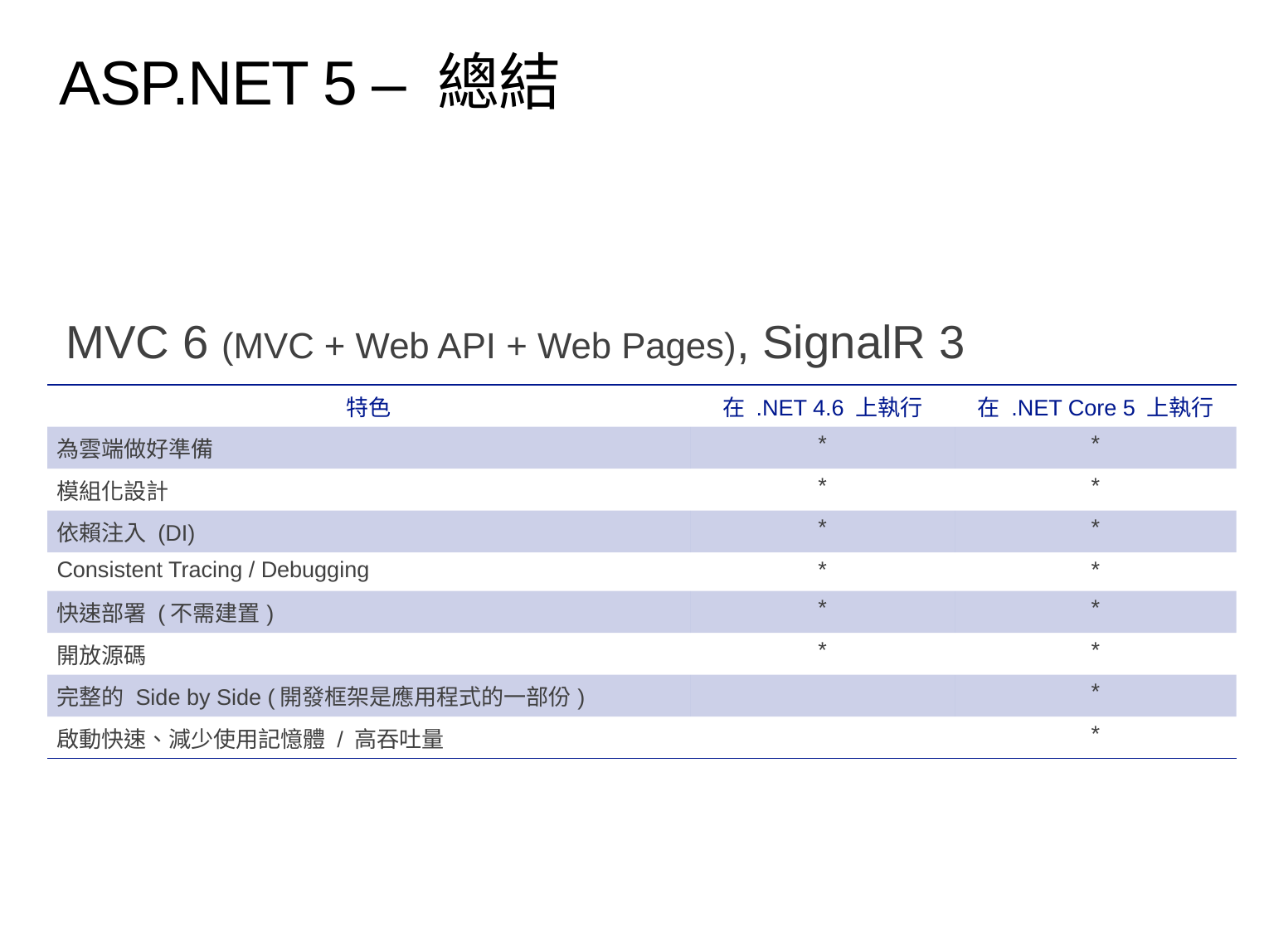

# ASP.NET 5 – 總結
MVC 6 (MVC + Web API + Web Pages), SignalR 3
| 特色 | 在 .NET 4.6 上執行 | 在 .NET Core 5 上執行 |
| --- | --- | --- |
| 為雲端做好準備 | \* | \* |
| 模組化設計 | \* | \* |
| 依賴注入 (DI) | \* | \* |
| Consistent Tracing / Debugging | \* | \* |
| 快速部署 (不需建置) | \* | \* |
| 開放源碼 | \* | \* |
| 完整的 Side by Side (開發框架是應用程式的一部份) |  | \* |
| 啟動快速、減少使用記憶體 / 高吞吐量 |  | \* |